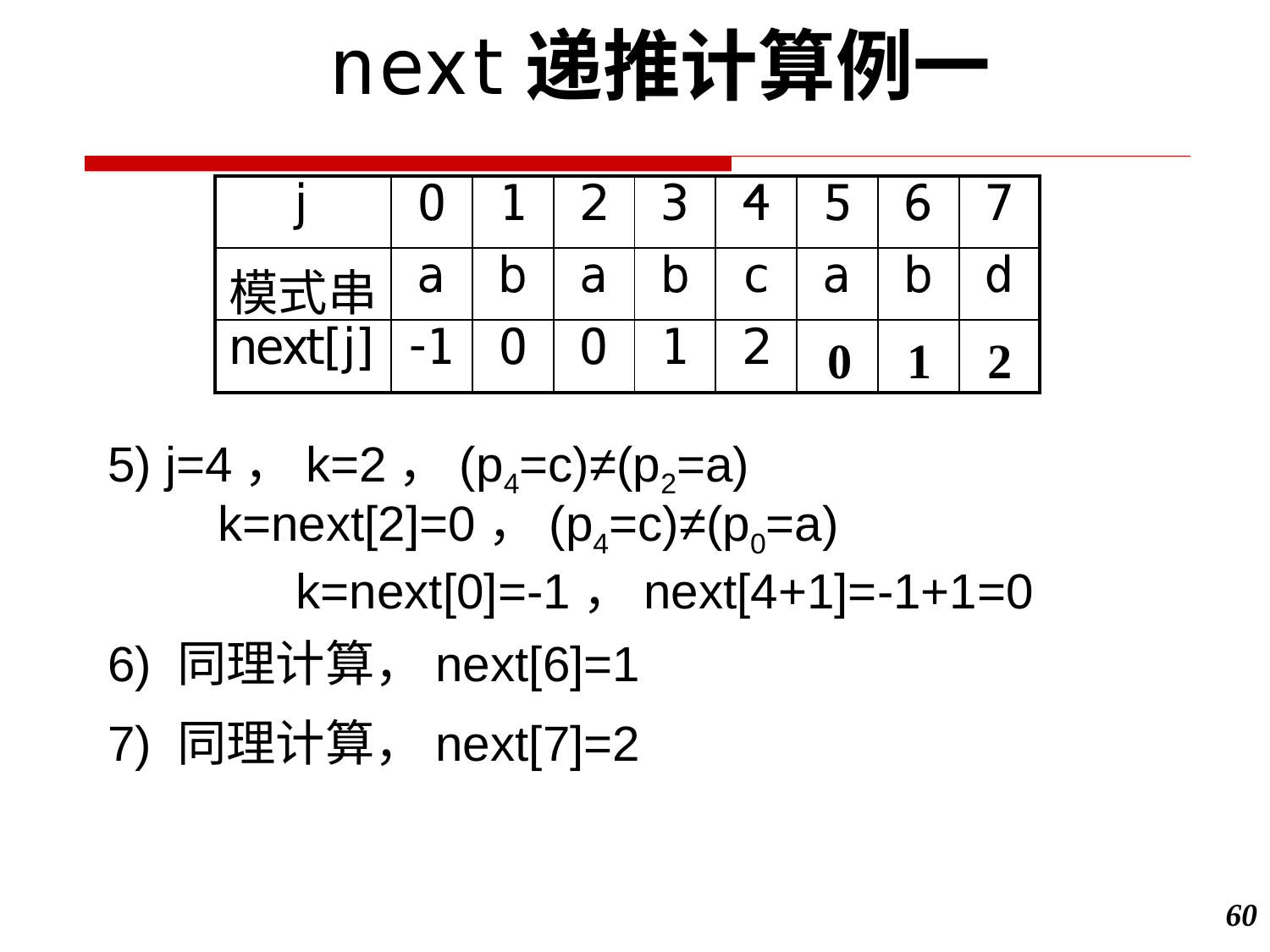

next递推计算例一
| j | 0 | 1 | 2 | 3 | 4 | 5 | 6 | 7 |
| --- | --- | --- | --- | --- | --- | --- | --- | --- |
| 模式串 | a | b | a | b | c | a | b | d |
| next[j] | -1 | 0 | 0 | 1 | 2 |  |  |  |
0
2
1
5) j=4，k=2，(p4=c)≠(p2=a)
        k=next[2]=0，(p4=c)≠(p0=a)
	     k=next[0]=-1，next[4+1]=-1+1=0
6) 同理计算，next[6]=1
7) 同理计算，next[7]=2
60